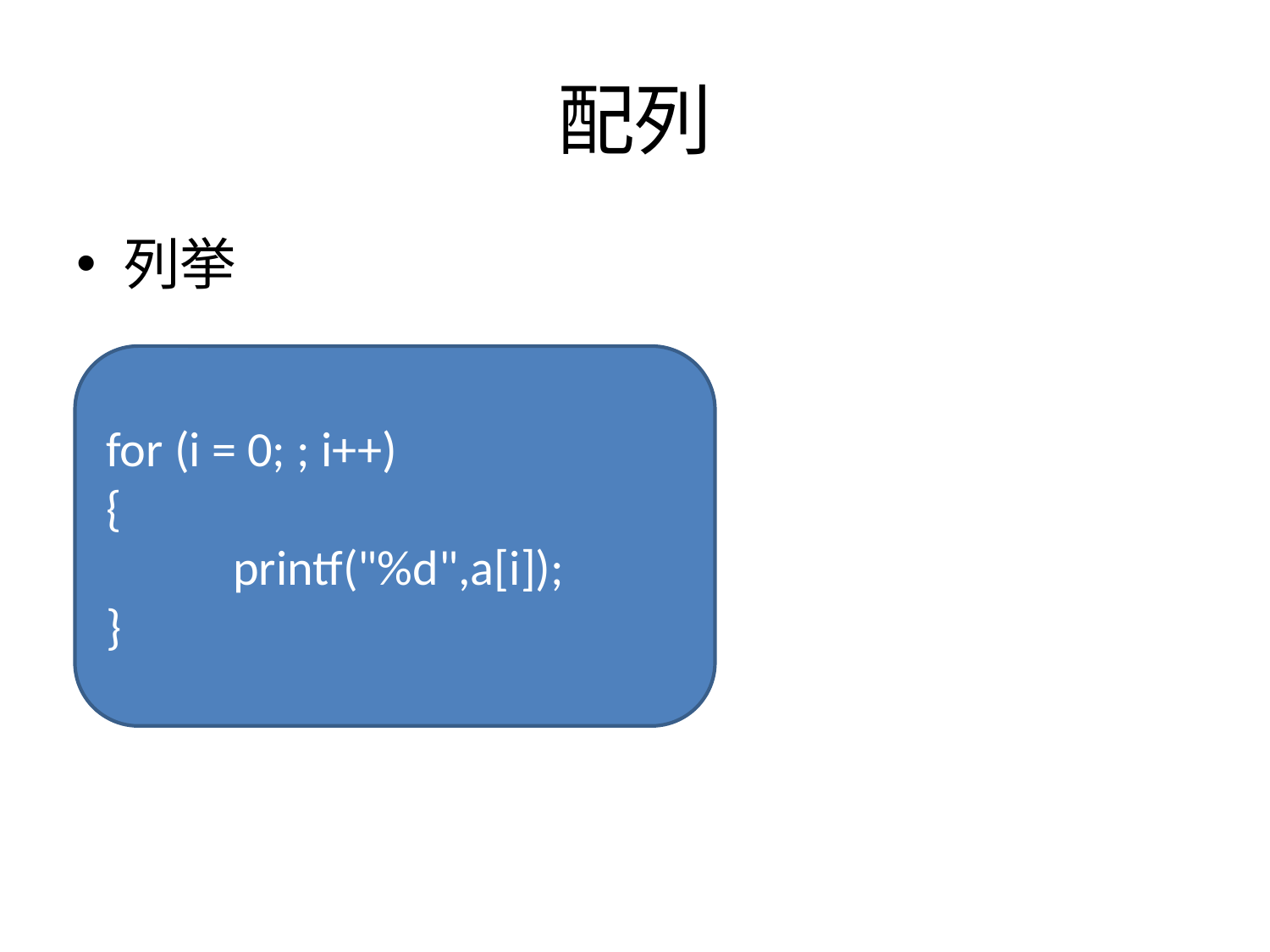

# 配列
列挙
for (i = 0; ; i++)
{
	printf("%d",a[i]);
}